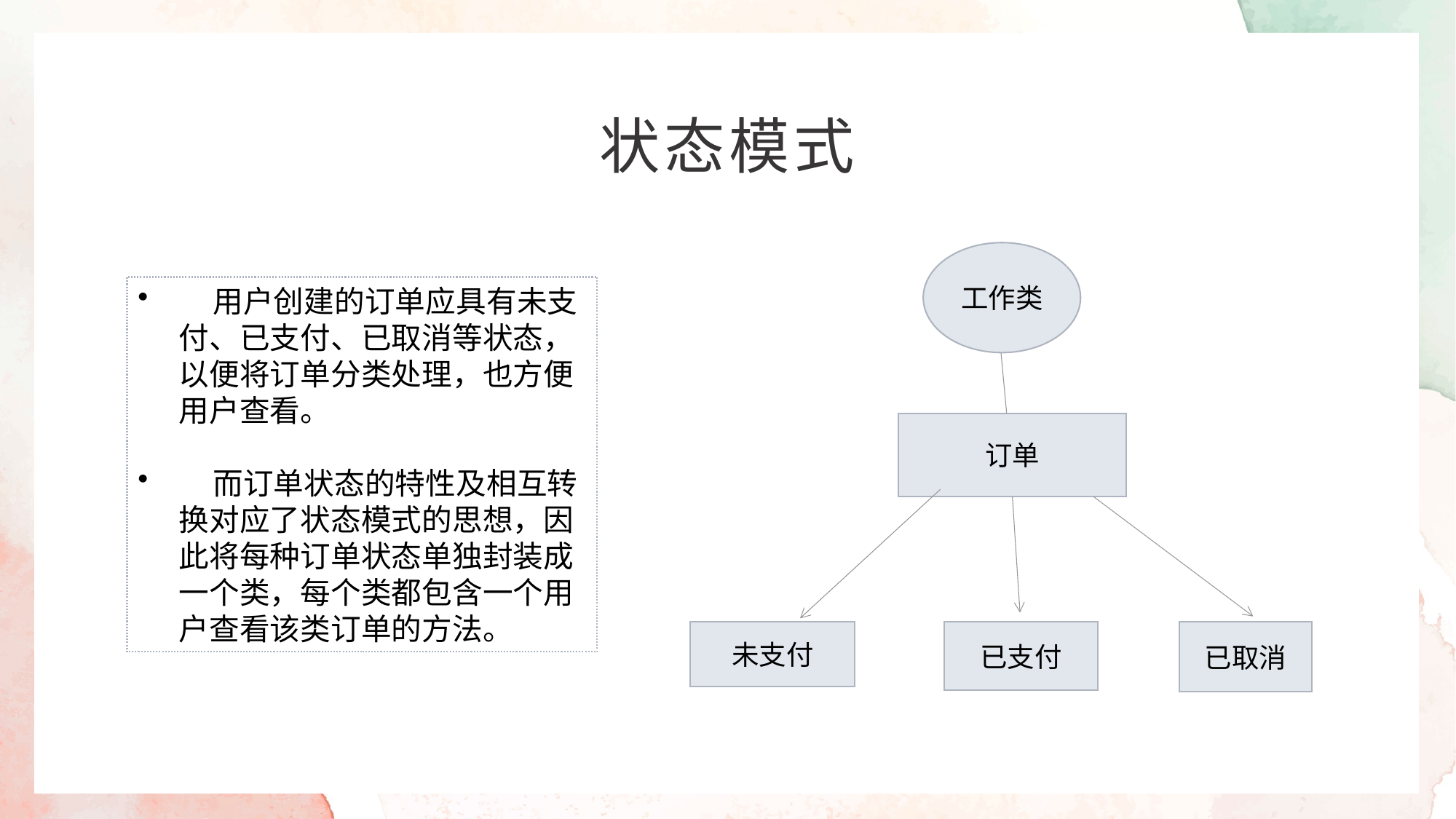

状态模式
工作类
    用户创建的订单应具有未支付、已支付、已取消等状态，以便将订单分类处理，也方便用户查看。

    而订单状态的特性及相互转换对应了状态模式的思想，因此将每种订单状态单独封装成一个类，每个类都包含一个用户查看该类订单的方法。
订单
未支付
已支付
已取消